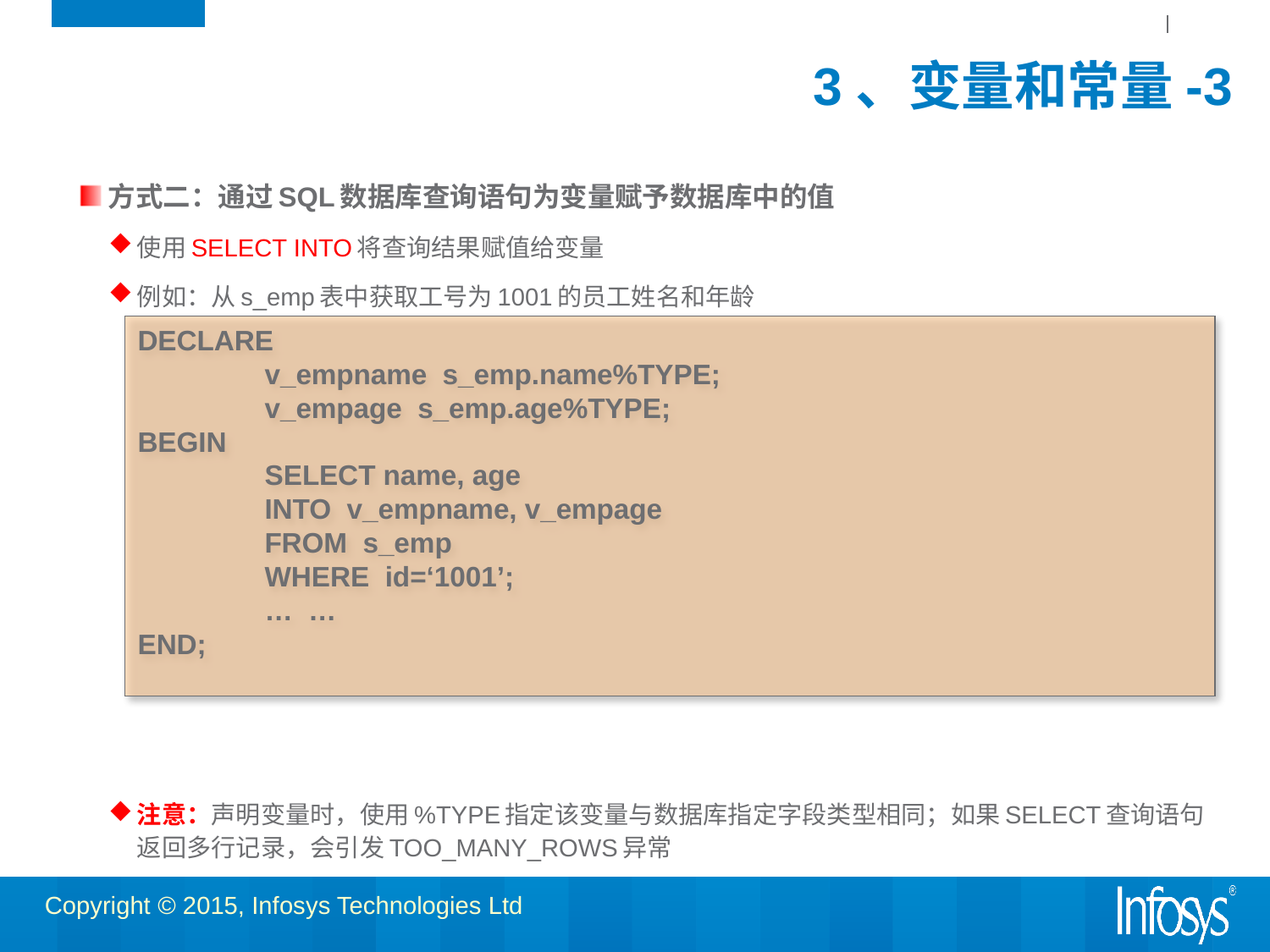

# 3、变量和常量-3
方式二：通过SQL数据库查询语句为变量赋予数据库中的值
使用SELECT INTO将查询结果赋值给变量
例如：从s_emp表中获取工号为1001的员工姓名和年龄

注意：声明变量时，使用%TYPE指定该变量与数据库指定字段类型相同；如果SELECT查询语句返回多行记录，会引发TOO_MANY_ROWS异常
DECLARE
	v_empname  s_emp.name%TYPE;
	v_empage  s_emp.age%TYPE;
BEGIN
	SELECT name, age
	INTO  v_empname, v_empage
	FROM  s_emp
	WHERE  id=‘1001’;
	…  …
END;